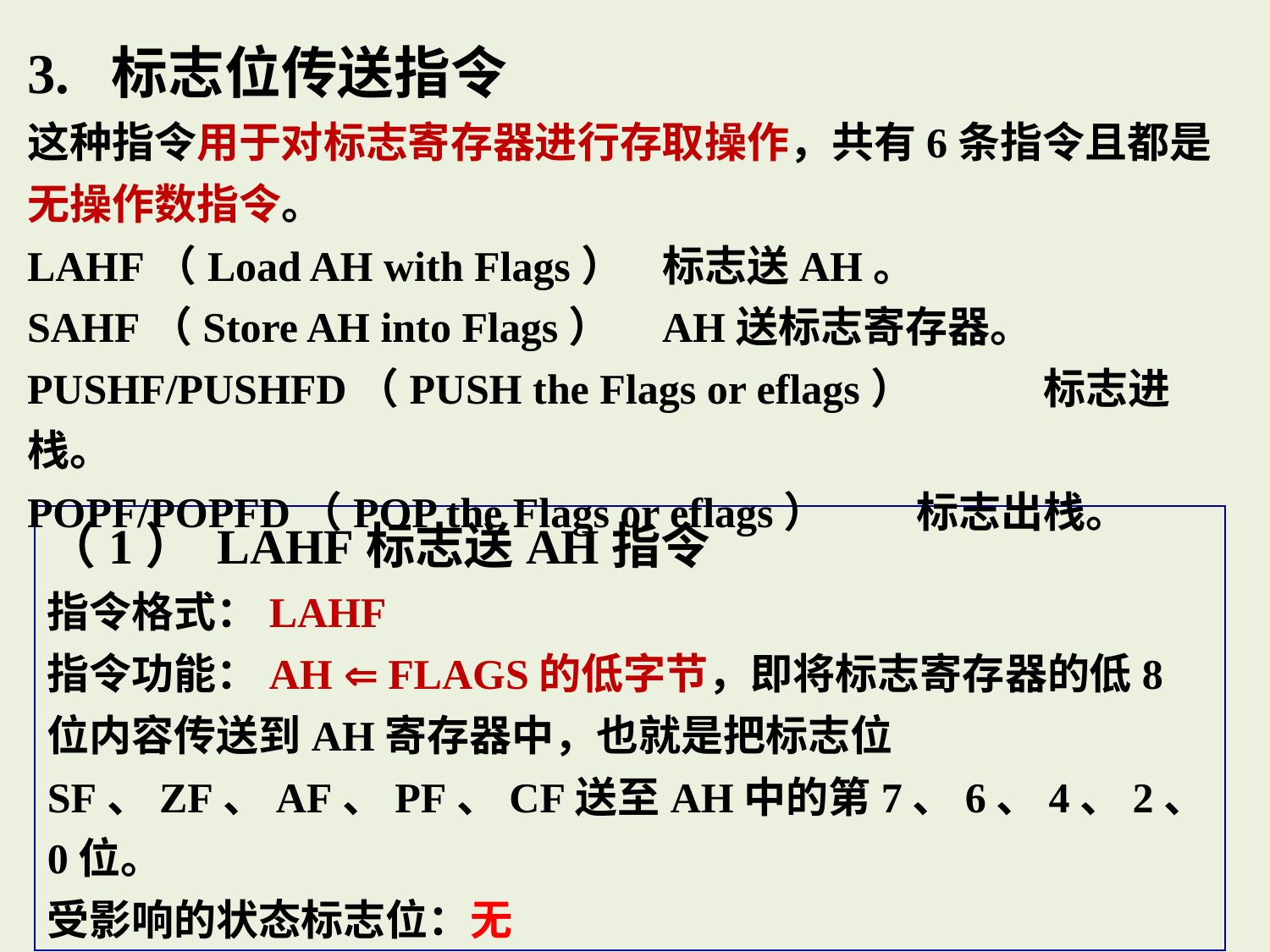

3.  标志位传送指令
这种指令用于对标志寄存器进行存取操作，共有6条指令且都是无操作数指令。
LAHF（Load AH with Flags）    	标志送AH。
SAHF（Store AH into Flags）    	AH送标志寄存器。
PUSHF/PUSHFD（PUSH the Flags or eflags） 	标志进栈。
POPF/POPFD（POP the Flags or eflags）    	标志出栈。
（1） LAHF标志送AH指令
指令格式：LAHF
指令功能：AH ⇐ FLAGS的低字节，即将标志寄存器的低8位内容传送到AH寄存器中，也就是把标志位SF、ZF、AF、PF、CF送至AH中的第7、6、4、2、0位。
受影响的状态标志位：无